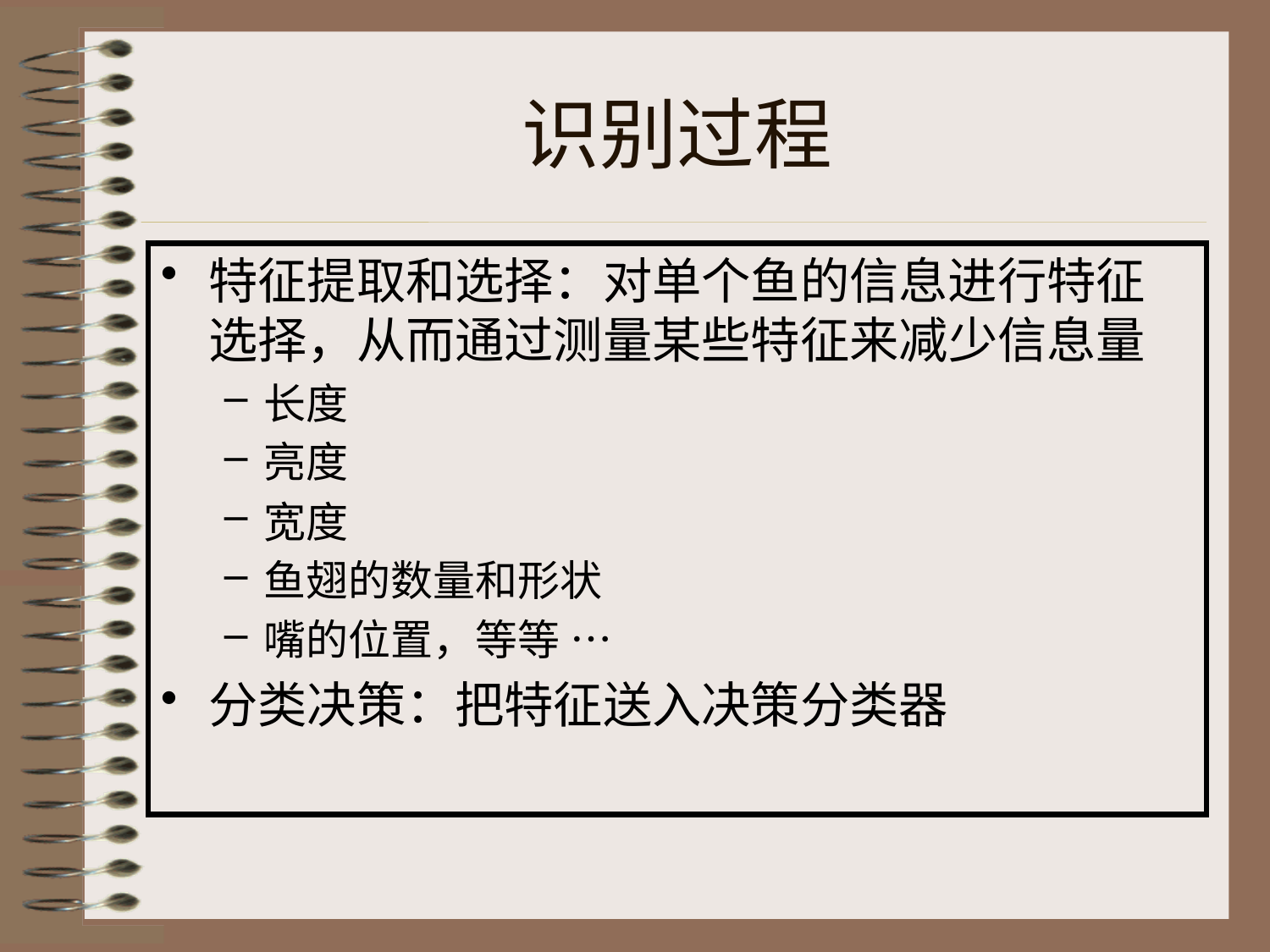

# 识别过程
特征提取和选择：对单个鱼的信息进行特征选择，从而通过测量某些特征来减少信息量
长度
亮度
宽度
鱼翅的数量和形状
嘴的位置，等等 …
分类决策：把特征送入决策分类器